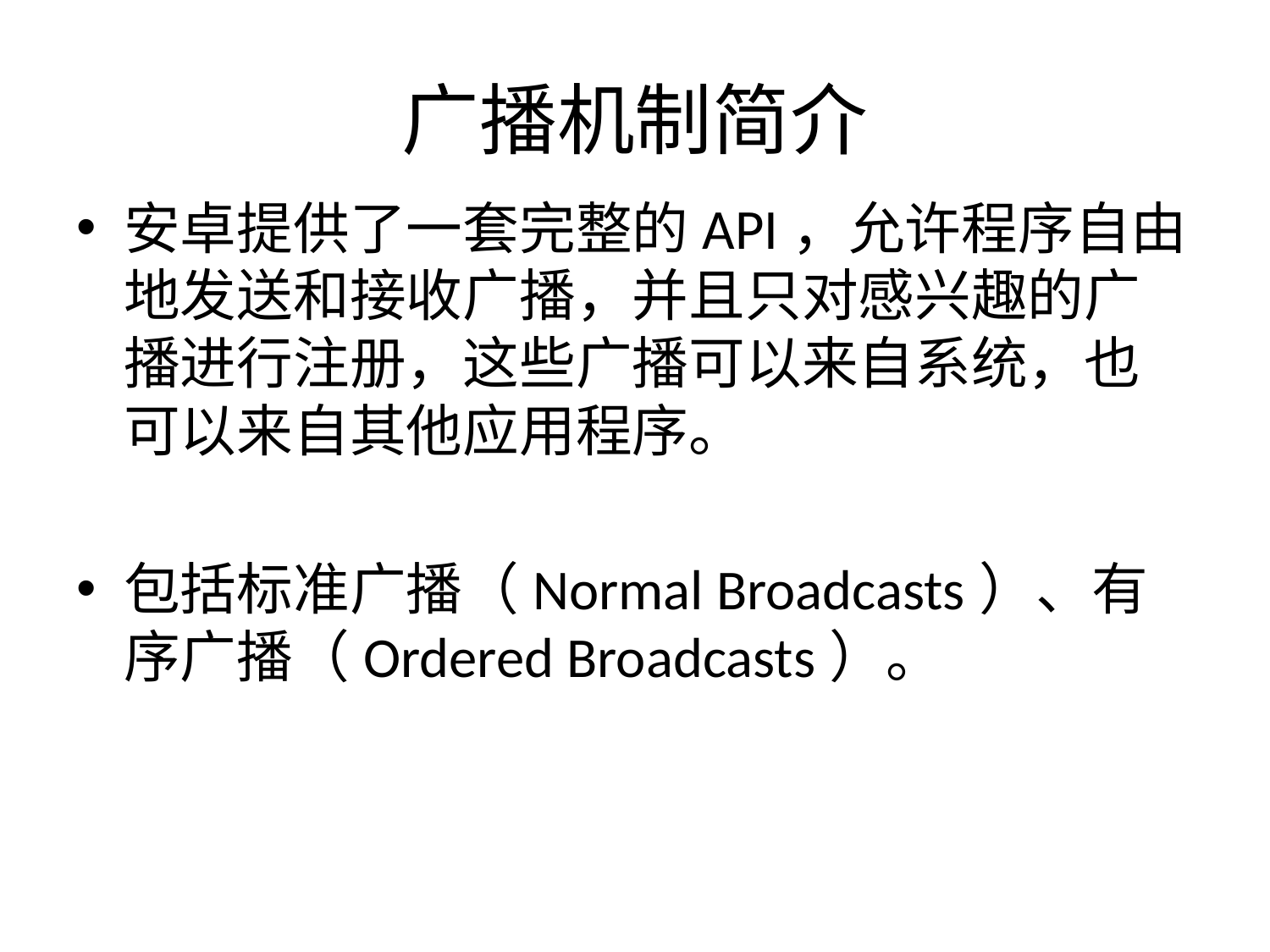

# 广播机制简介
安卓提供了一套完整的API，允许程序自由地发送和接收广播，并且只对感兴趣的广播进行注册，这些广播可以来自系统，也可以来自其他应用程序。

包括标准广播（Normal Broadcasts）、有序广播（Ordered Broadcasts）。